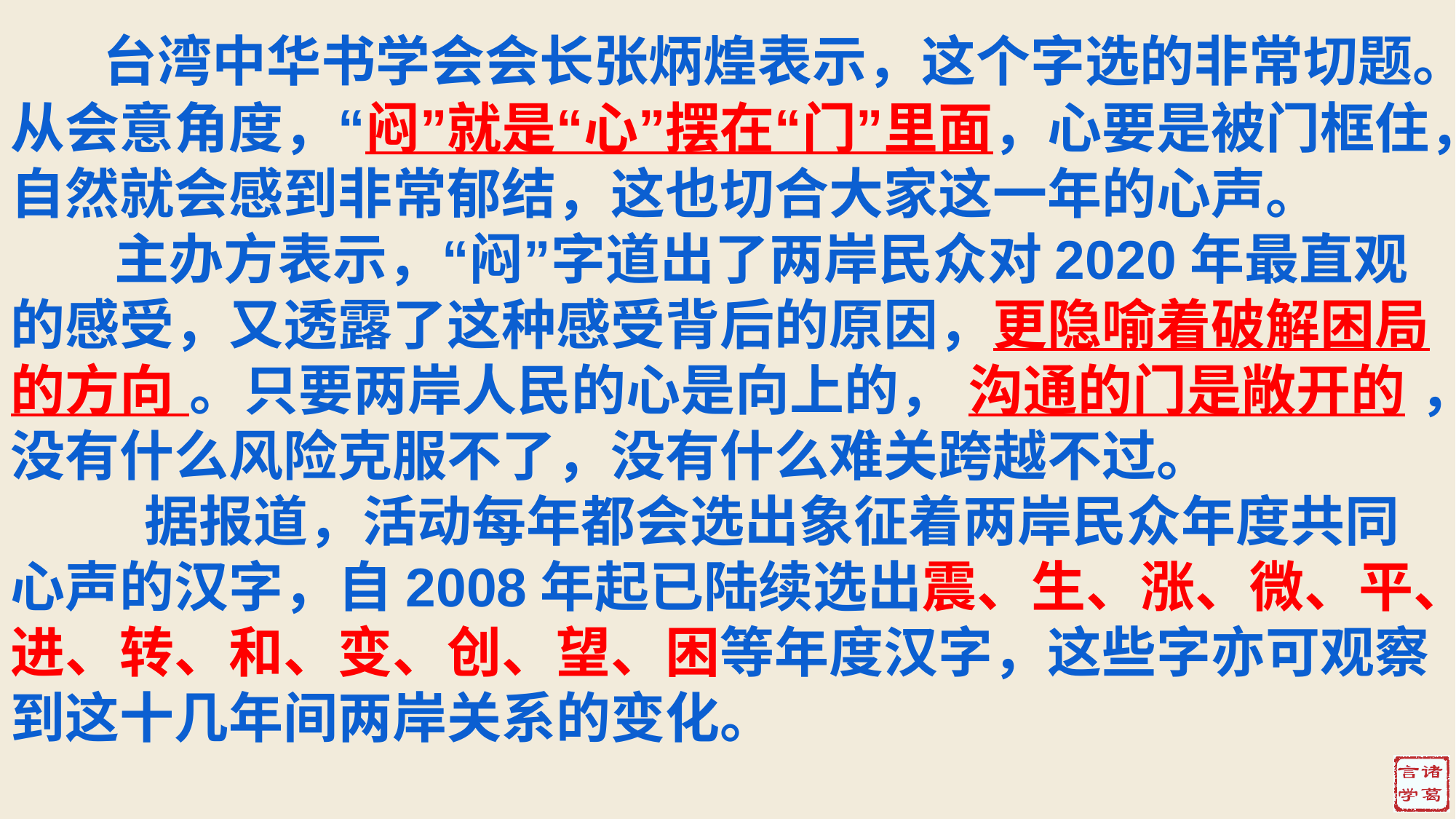

台湾中华书学会会长张炳煌表示，这个字选的非常切题。从会意角度，“闷”就是“心”摆在“门”里面，心要是被门框住，自然就会感到非常郁结，这也切合大家这一年的心声。
      主办方表示，“闷”字道出了两岸民众对2020年最直观的感受，又透露了这种感受背后的原因，更隐喻着破解困局的方向 。只要两岸人民的心是向上的， 沟通的门是敞开的 ，没有什么风险克服不了，没有什么难关跨越不过。
        据报道，活动每年都会选出象征着两岸民众年度共同心声的汉字，自2008年起已陆续选出震、生、涨、微、平、进、转、和、变、创、望、困等年度汉字，这些字亦可观察到这十几年间两岸关系的变化。